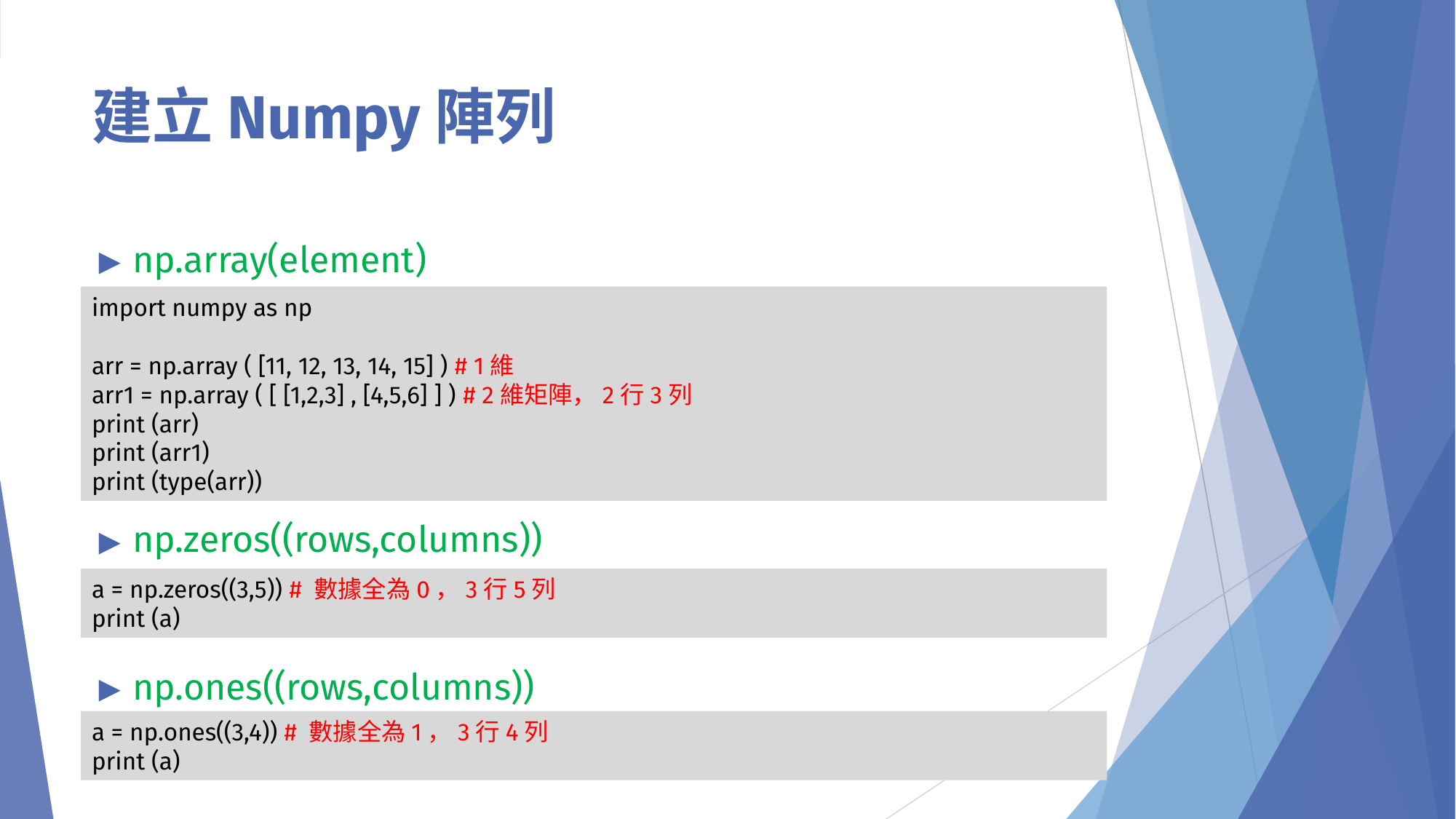

# 建立Numpy陣列
np.array(element)

np.zeros((rows,columns))

np.ones((rows,columns))

import numpy as np

arr = np.array ( [11, 12, 13, 14, 15] ) # 1維
arr1 = np.array ( [ [1,2,3] , [4,5,6] ] ) # 2維矩陣，2行3列
print (arr)
print (arr1)
print (type(arr))
a = np.zeros((3,5)) # 數據全為0，3行5列
print (a)
a = np.ones((3,4)) # 數據全為1，3行4列
print (a)